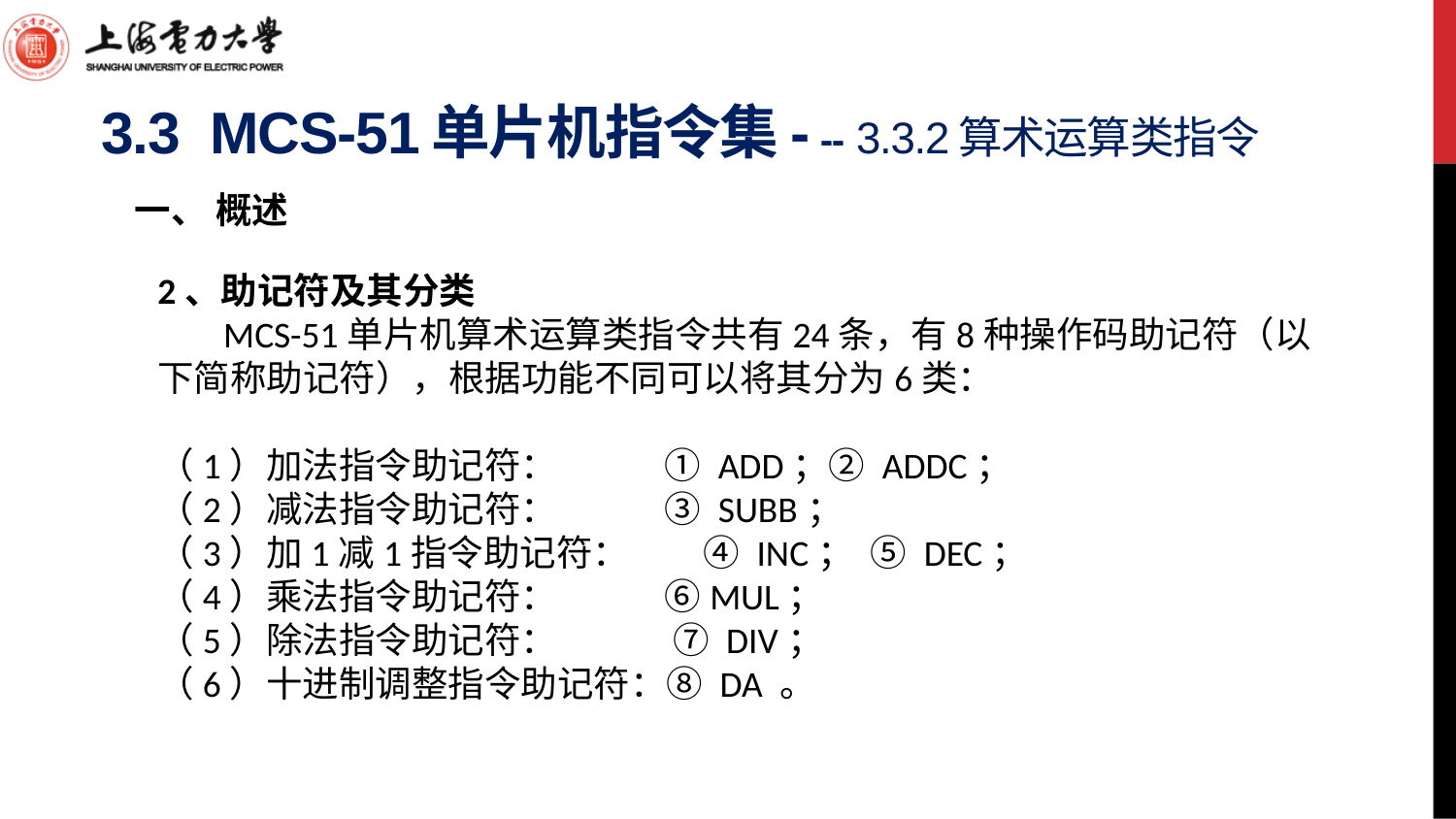

# 3.3  MCS-51单片机指令集- -- 3.3.2算术运算类指令
一、 概述

2、助记符及其分类
        MCS-51单片机算术运算类指令共有24条，有8种操作码助记符（以下简称助记符），根据功能不同可以将其分为6类：

（1）加法指令助记符：             ① ADD；② ADDC；
（2）减法指令助记符：             ③ SUBB；
（3）加1减1指令助记符：         ④ INC；  ⑤ DEC；
（4）乘法指令助记符：             ⑥MUL；
（5）除法指令助记符：              ⑦ DIV；
（6）十进制调整指令助记符：⑧ DA 。